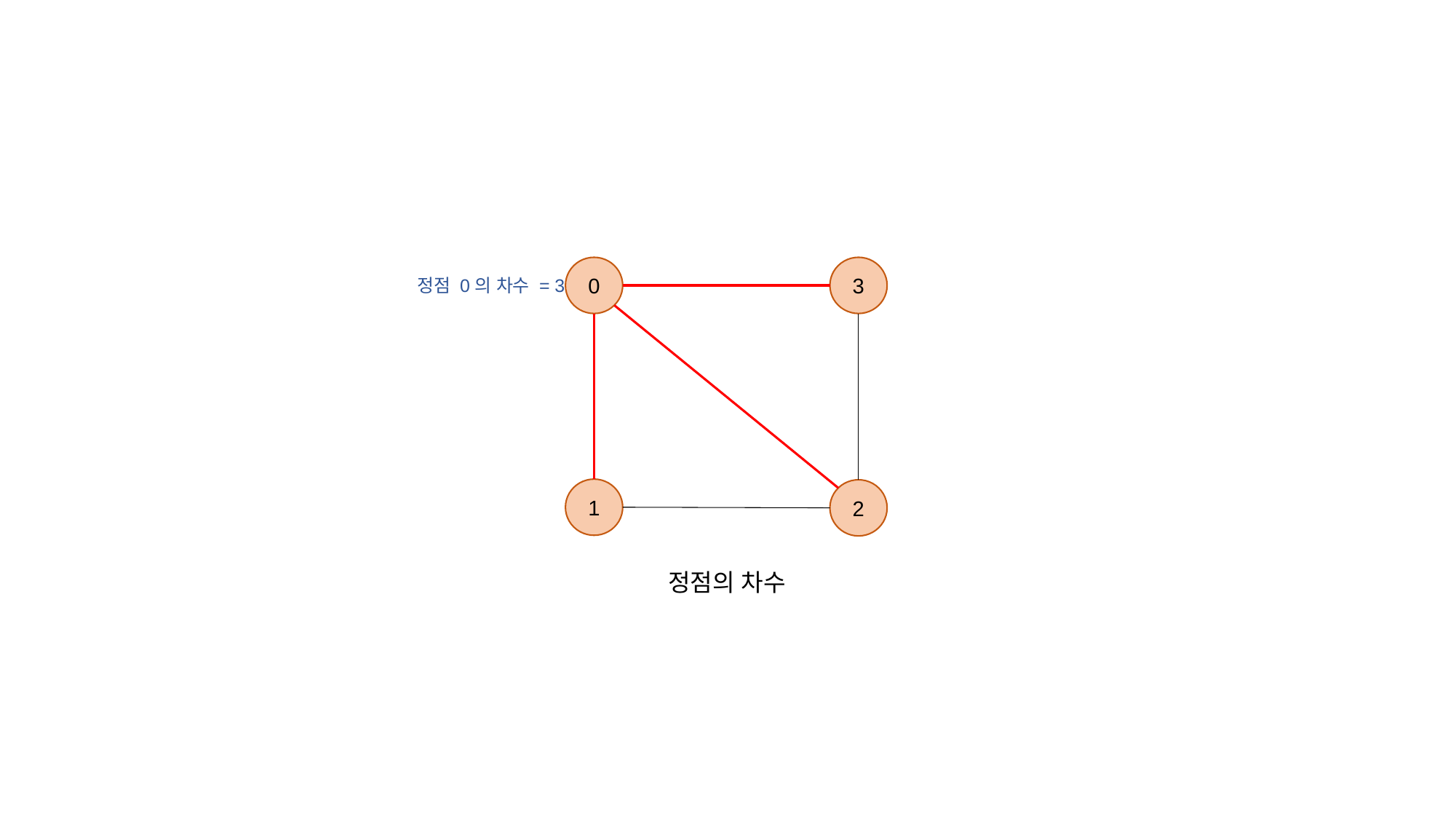

0
3
정점 0의 차수 = 3
1
2
정점의 차수